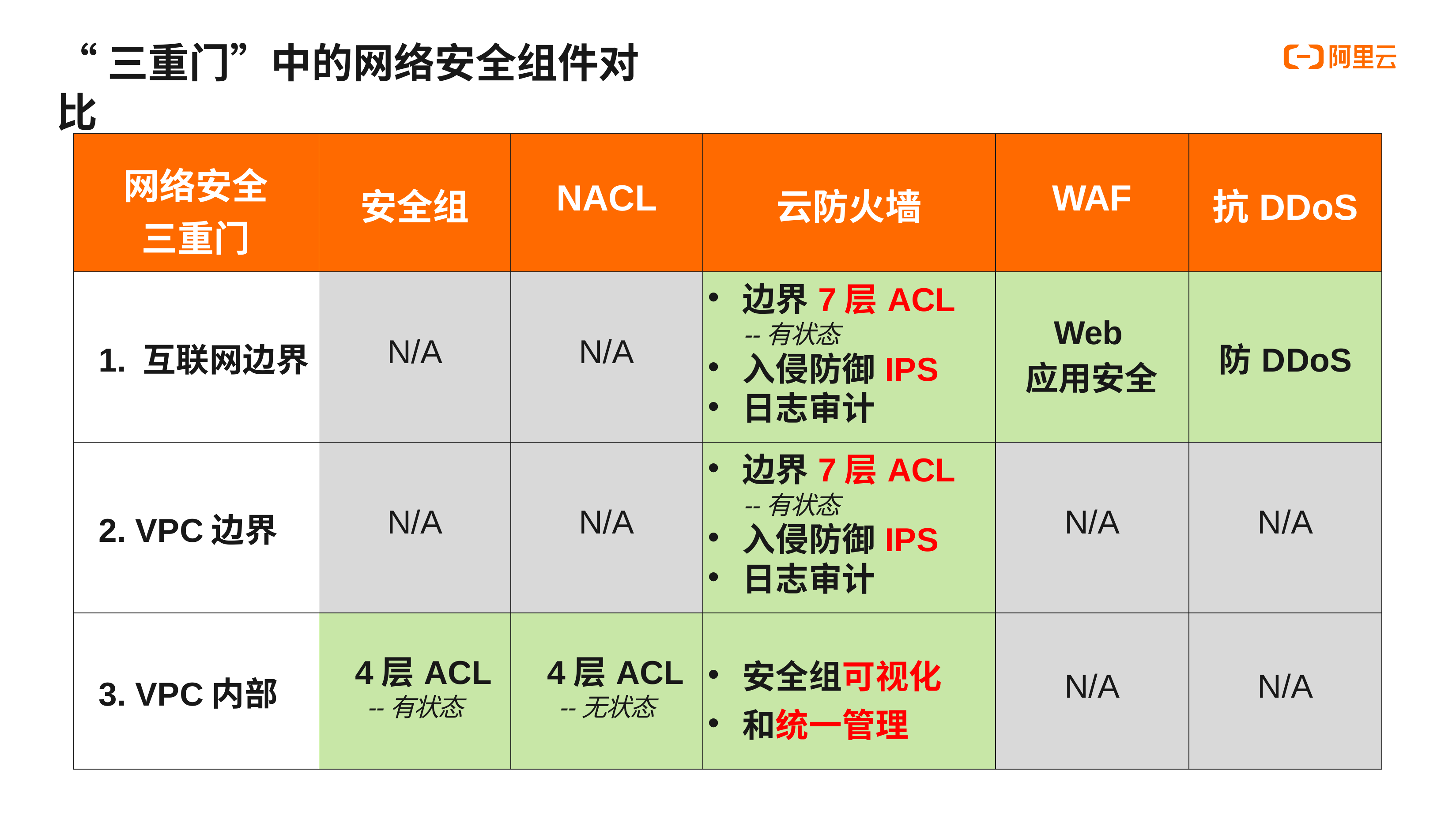

# “三重门”中的网络安全组件对比
| 网络安全 三重门 | 安全组 | NACL | 云防火墙 | WAF | 抗DDoS |
| --- | --- | --- | --- | --- | --- |
| 1. 互联网边界 | N/A | N/A | 边界7层ACL --有状态 入侵防御IPS 日志审计 | Web 应用安全 | 防DDoS |
| 2. VPC边界 | N/A | N/A | 边界7层ACL --有状态 入侵防御IPS 日志审计 | N/A | N/A |
| 3. VPC内部 | 4层ACL --有状态 | 4层ACL --无状态 | 安全组可视化 和统一管理 | N/A | N/A |